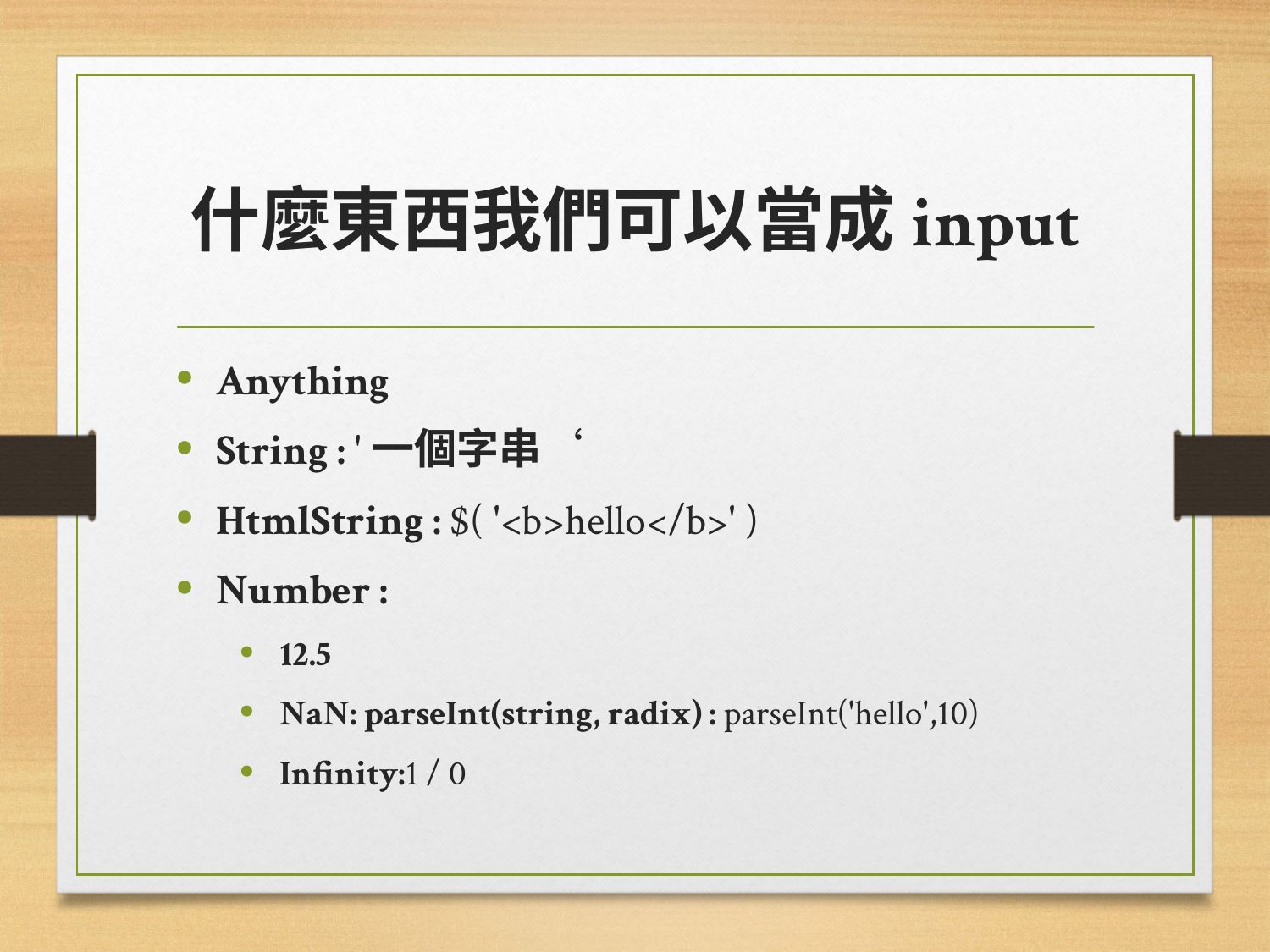

# 什麼東西我們可以當成input
Anything
String : '一個字串‘
HtmlString : $( '<b>hello</b>' )
Number :
12.5
NaN: parseInt(string, radix) : parseInt('hello',10)
Infinity:1 / 0